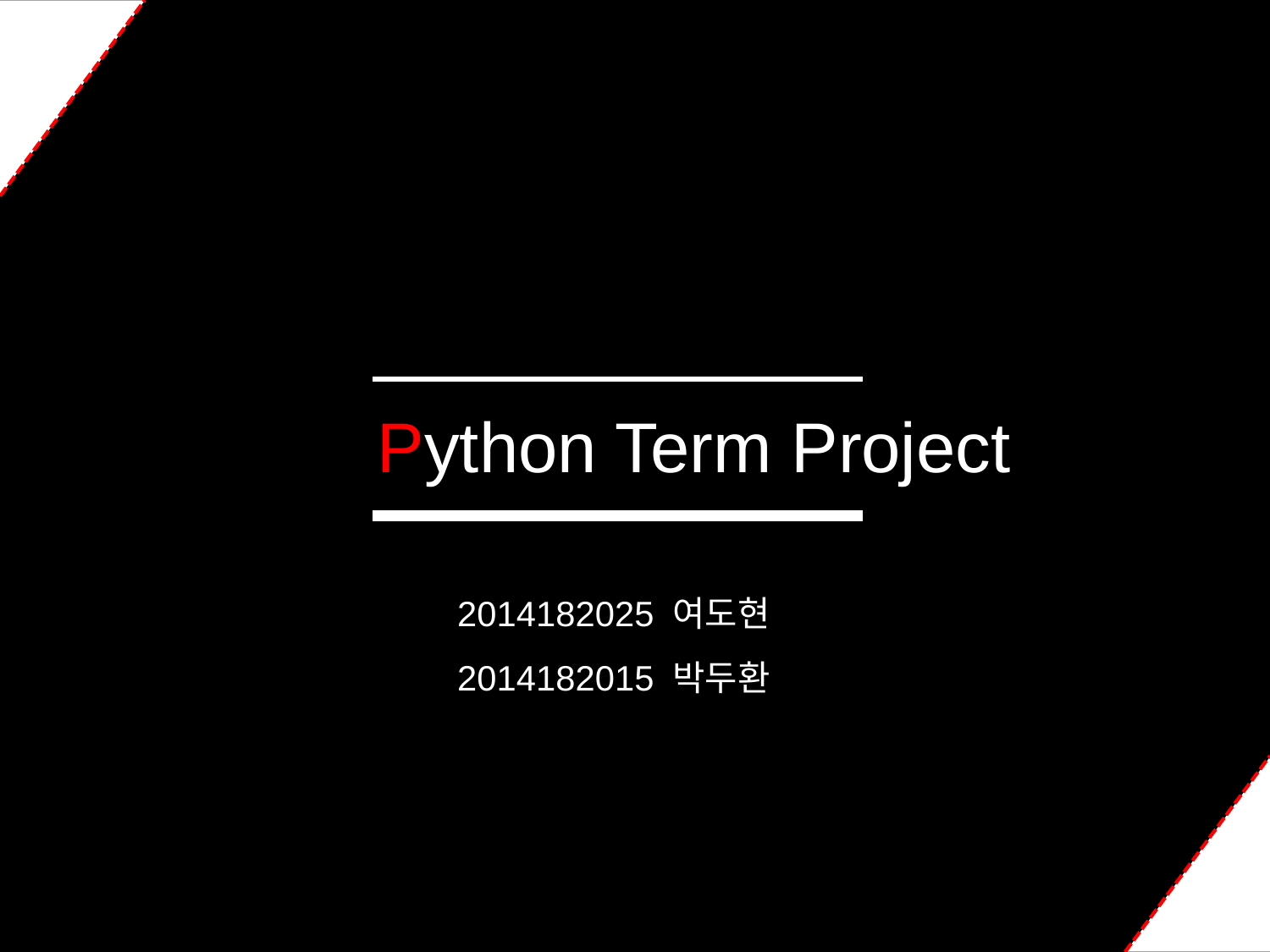

Python Term Project
2014182025 여도현

2014182015 박두환